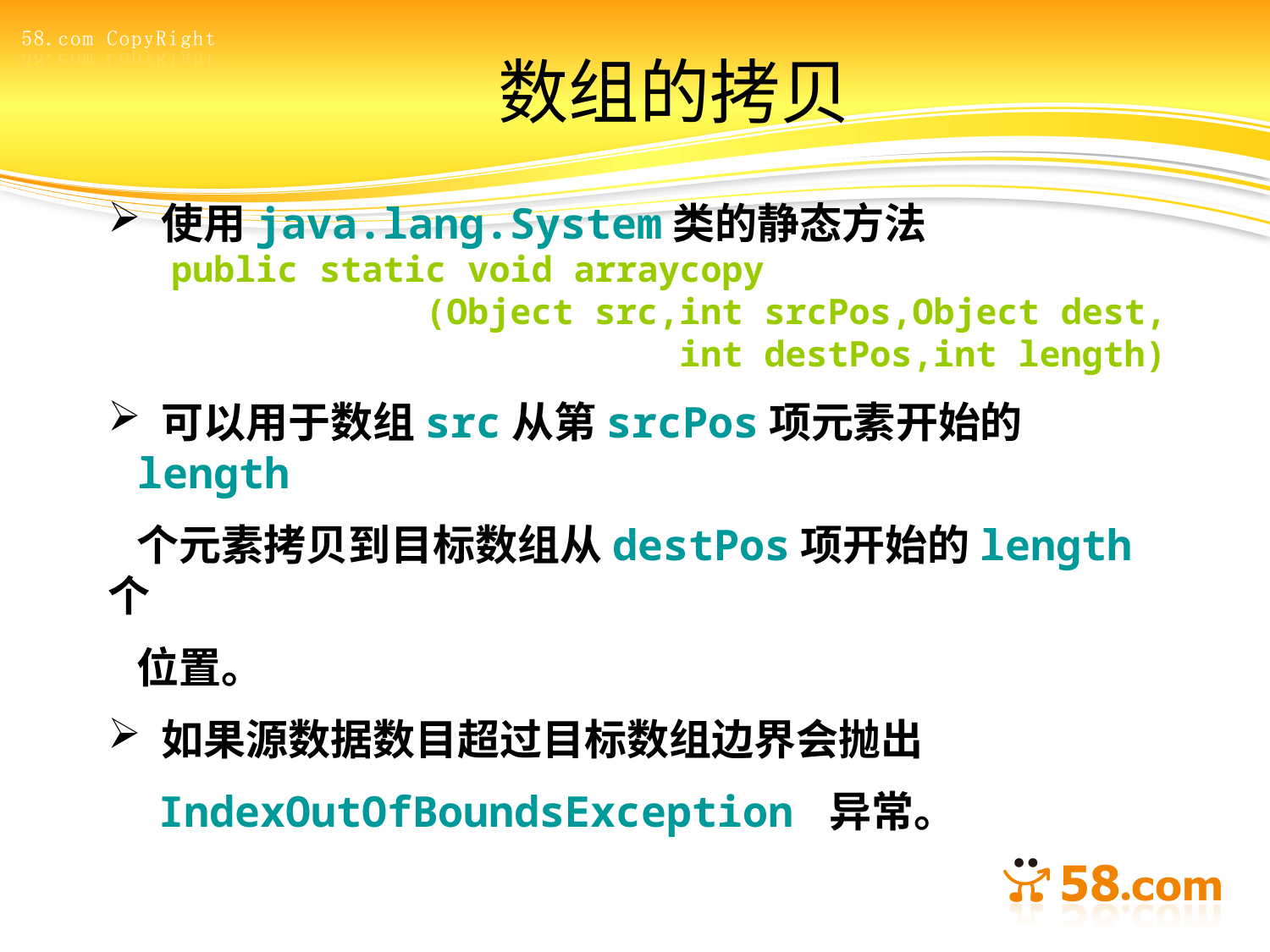

# 数组的拷贝
 使用java.lang.System类的静态方法
   public static void arraycopy
               (Object src,int srcPos,Object dest,
                           int destPos,int length)
 可以用于数组src从第srcPos项元素开始的length
  个元素拷贝到目标数组从destPos项开始的length个
  位置。
 如果源数据数目超过目标数组边界会抛出
  IndexOutOfBoundsException 异常。